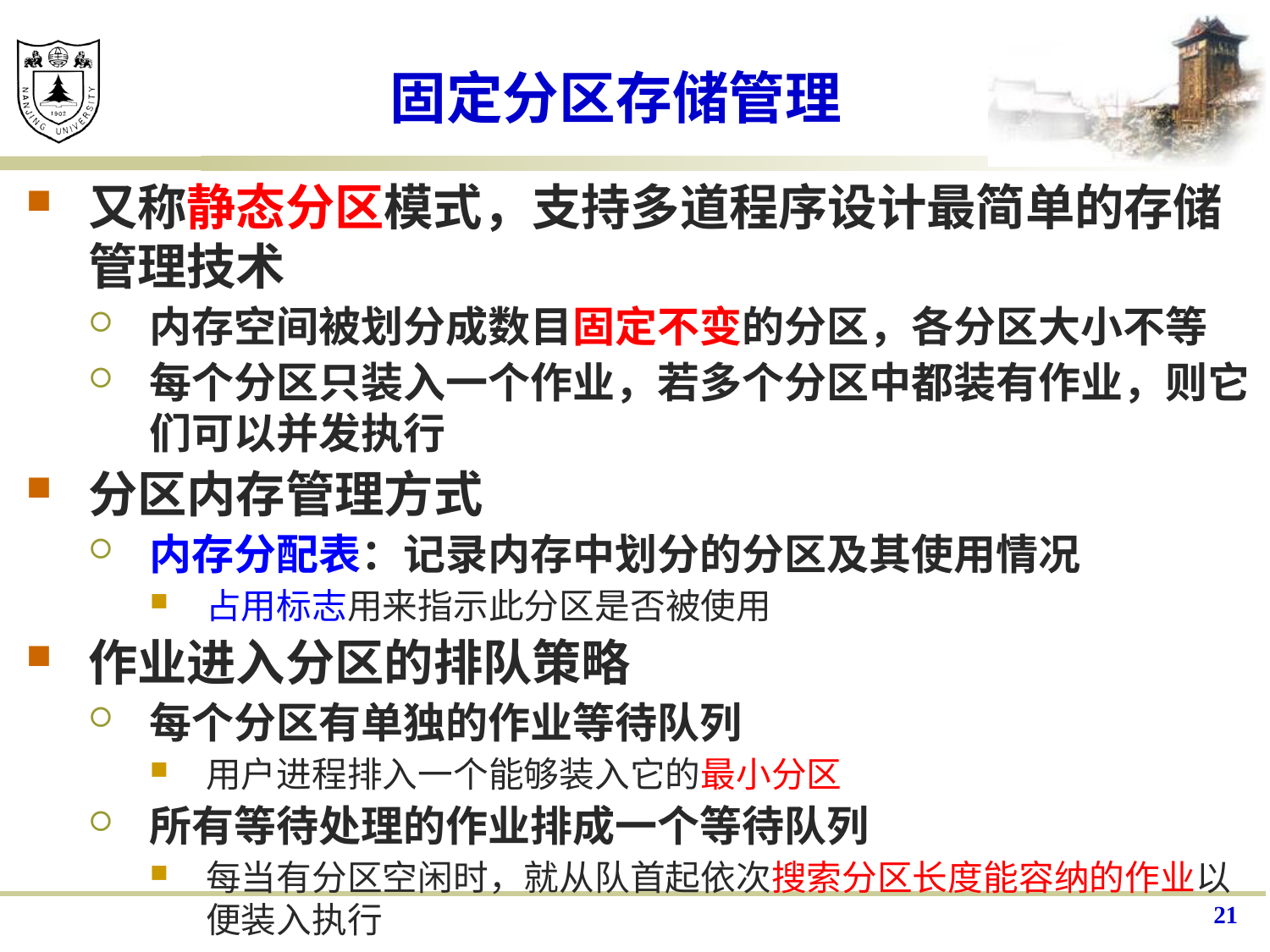

# 固定分区存储管理
又称静态分区模式，支持多道程序设计最简单的存储管理技术
内存空间被划分成数目固定不变的分区，各分区大小不等
每个分区只装入一个作业，若多个分区中都装有作业，则它们可以并发执行
分区内存管理方式
内存分配表：记录内存中划分的分区及其使用情况
占用标志用来指示此分区是否被使用
作业进入分区的排队策略
每个分区有单独的作业等待队列
用户进程排入一个能够装入它的最小分区
所有等待处理的作业排成一个等待队列
每当有分区空闲时，就从队首起依次搜索分区长度能容纳的作业以便装入执行
21